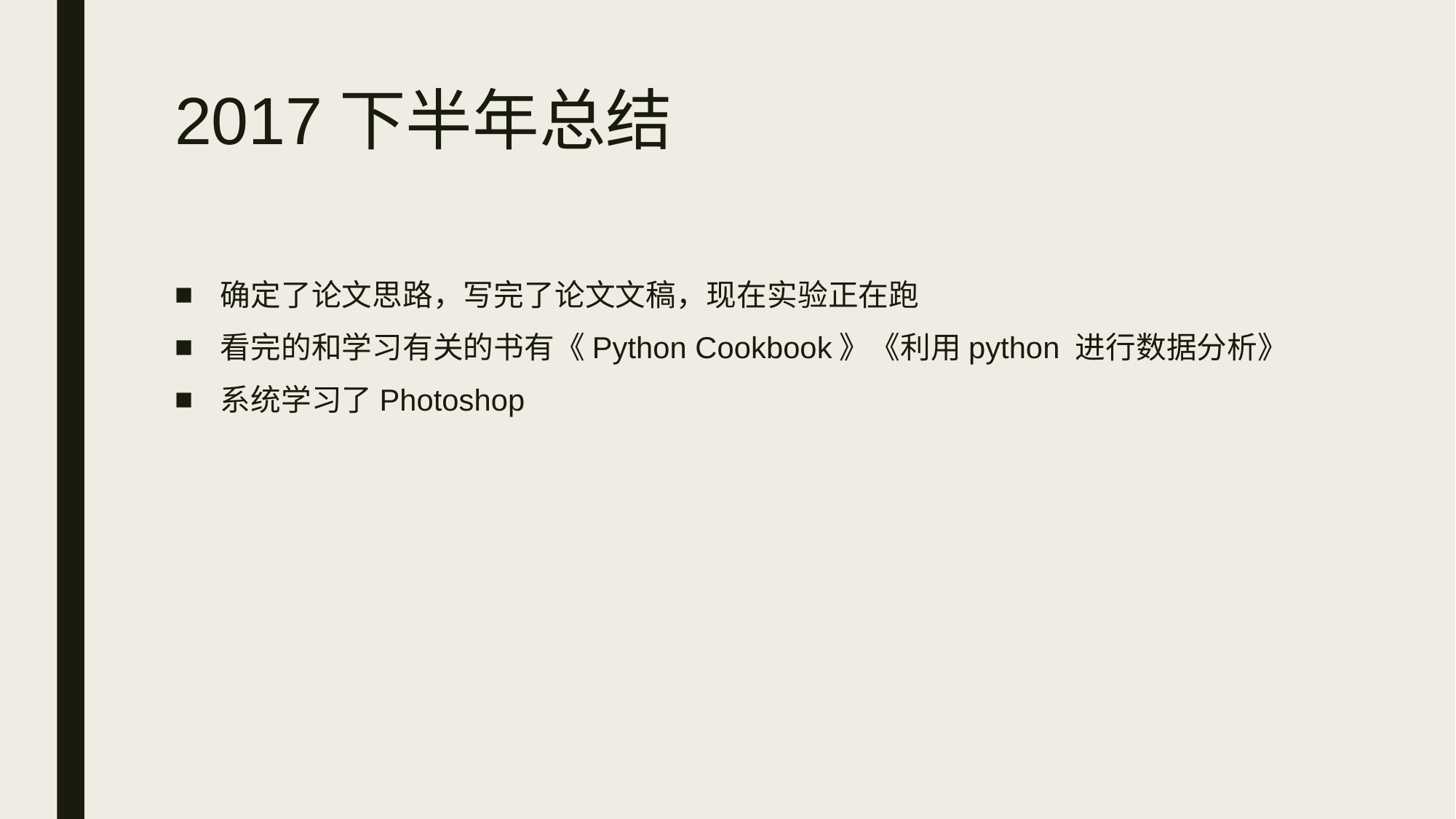

# 2017下半年总结
确定了论文思路，写完了论文文稿，现在实验正在跑
看完的和学习有关的书有《Python Cookbook》《利用python 进行数据分析》
系统学习了Photoshop